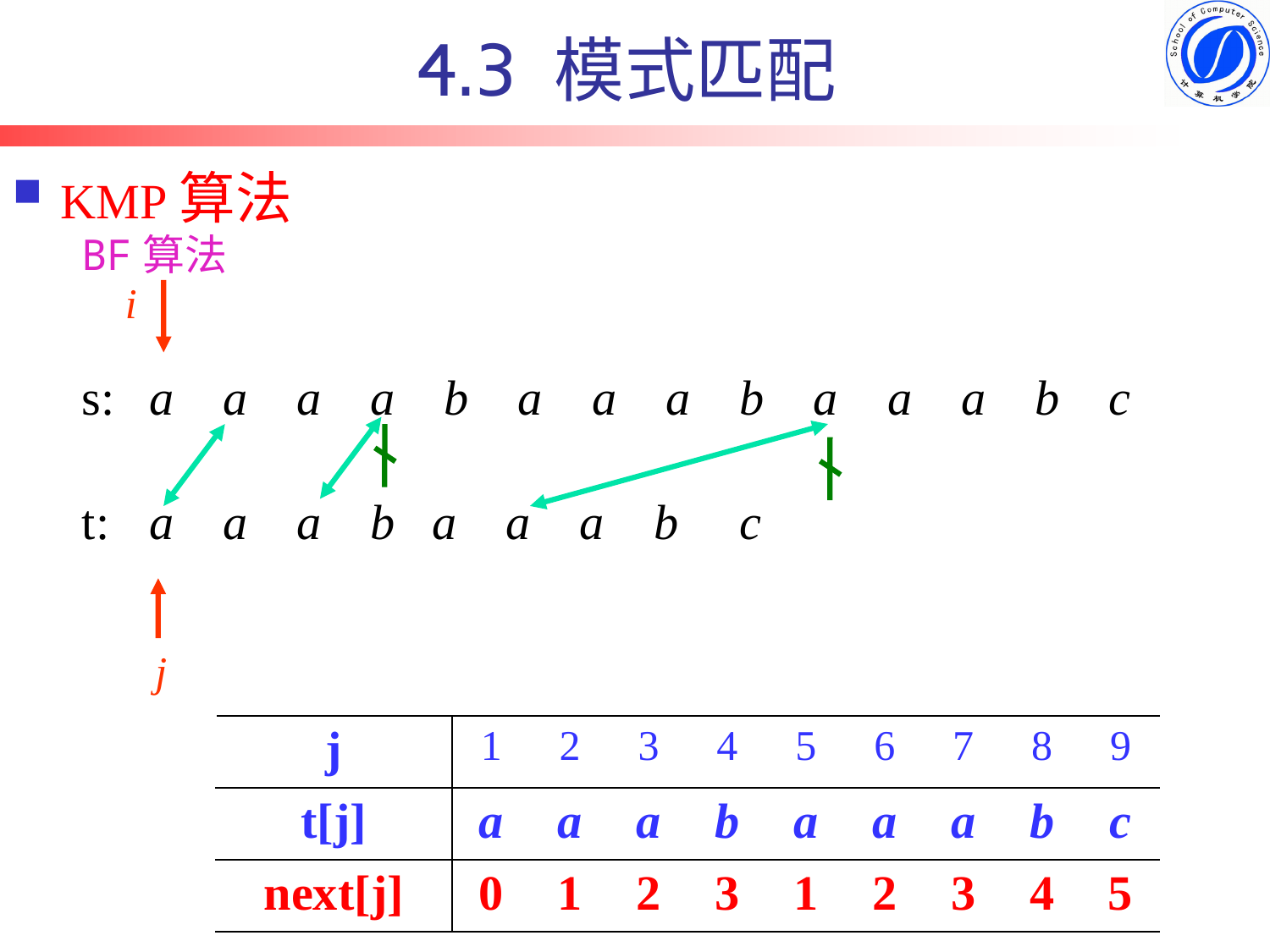

# 4.3 模式匹配
KMP算法
BF算法
i

s:
a    a    a    a    b    a    a    a    b    a    a    a    b    c

t:
a    a    a    b   a    a    a    b     c

j
| j | 1 | 2 | 3 | 4 | 5 | 6 | 7 | 8 | 9 |
| --- | --- | --- | --- | --- | --- | --- | --- | --- | --- |
| t[j] | a | a | a | b | a | a | a | b | c |
| next[j] | 0 | 1 | 2 | 3 | 1 | 2 | 3 | 4 | 5 |